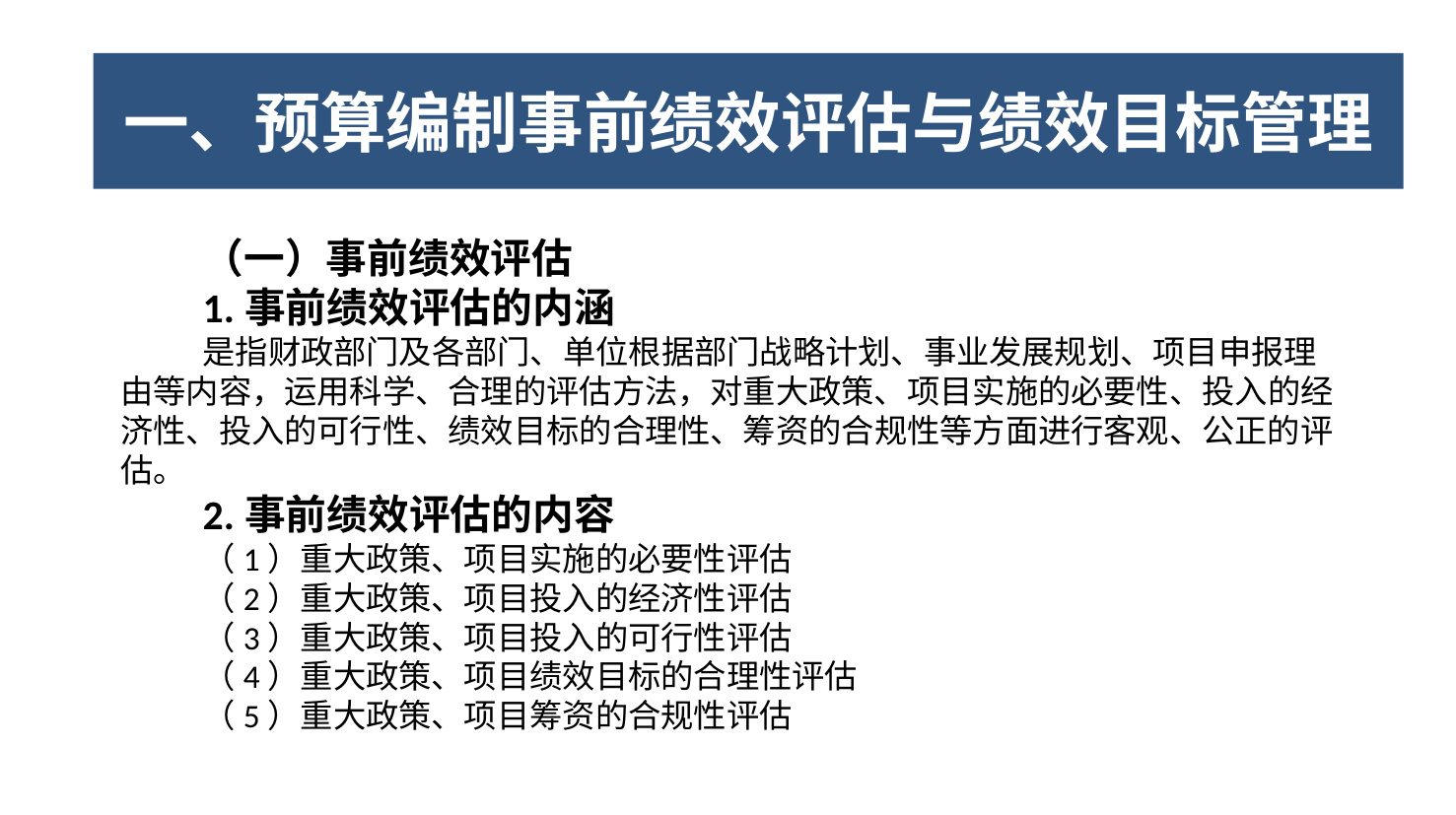

二、各预算之间的相互关系
一、预算编制事前绩效评估与绩效目标管理
（一）事前绩效评估
1.事前绩效评估的内涵
是指财政部门及各部门、单位根据部门战略计划、事业发展规划、项目申报理由等内容，运用科学、合理的评估方法，对重大政策、项目实施的必要性、投入的经济性、投入的可行性、绩效目标的合理性、筹资的合规性等方面进行客观、公正的评估。
2.事前绩效评估的内容
（1）重大政策、项目实施的必要性评估
（2）重大政策、项目投入的经济性评估
（3）重大政策、项目投入的可行性评估
（4）重大政策、项目绩效目标的合理性评估
（5）重大政策、项目筹资的合规性评估